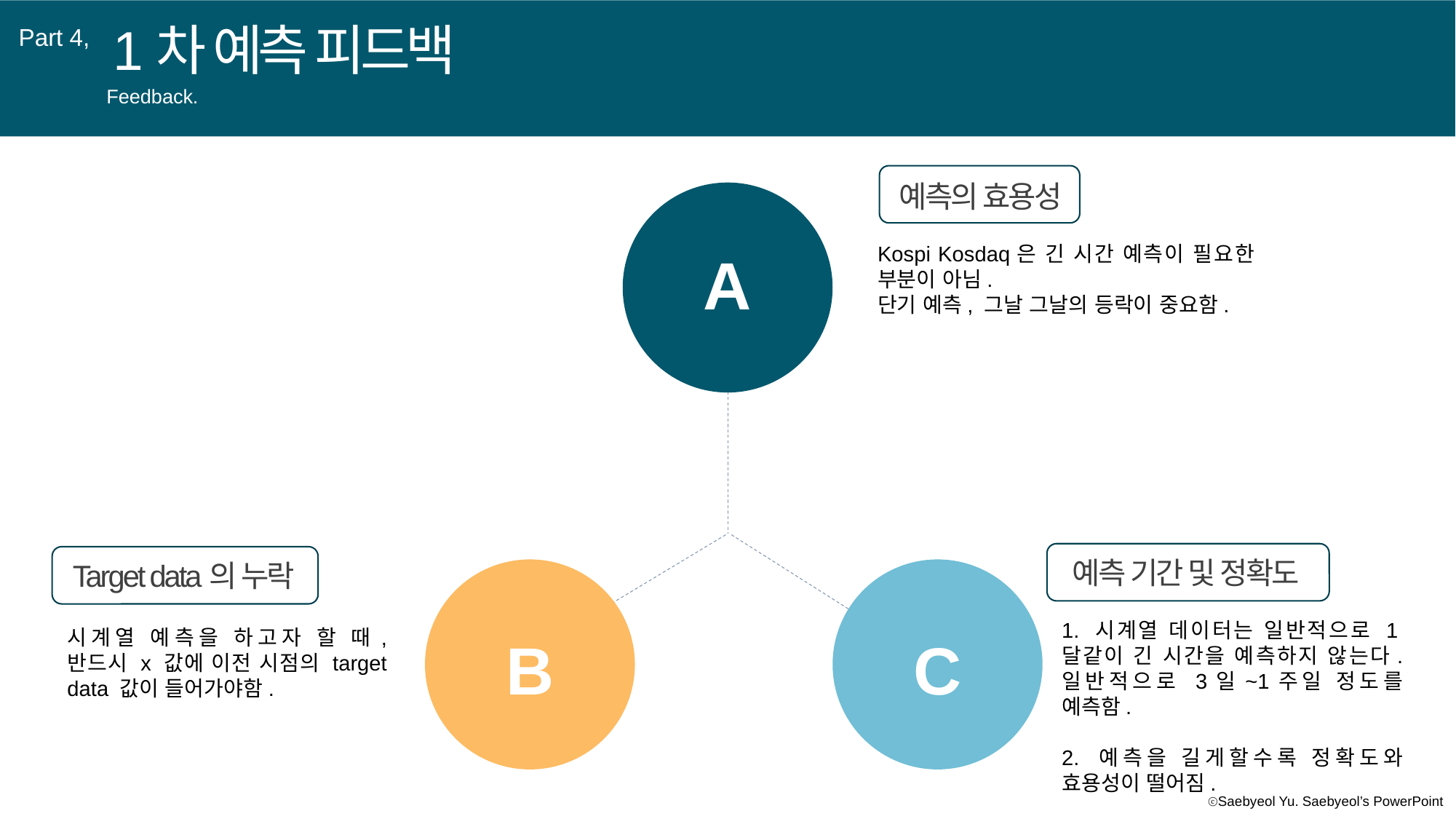

1차 예측 피드백
Part 4,
Feedback.

예측의 효용성
Kospi Kosdaq은 긴 시간 예측이 필요한 부분이 아님.
단기 예측, 그날 그날의 등락이 중요함.

A

예측 기간 및 정확도
1. 시계열 데이터는 일반적으로 1달같이 긴 시간을 예측하지 않는다. 일반적으로 3일~1주일 정도를 예측함.

2. 예측을 길게할수록 정확도와 효용성이 떨어짐.
Target data의 누락
시계열 예측을 하고자 할 때, 반드시 x 값에 이전 시점의 target data 값이 들어가야함.

B
C